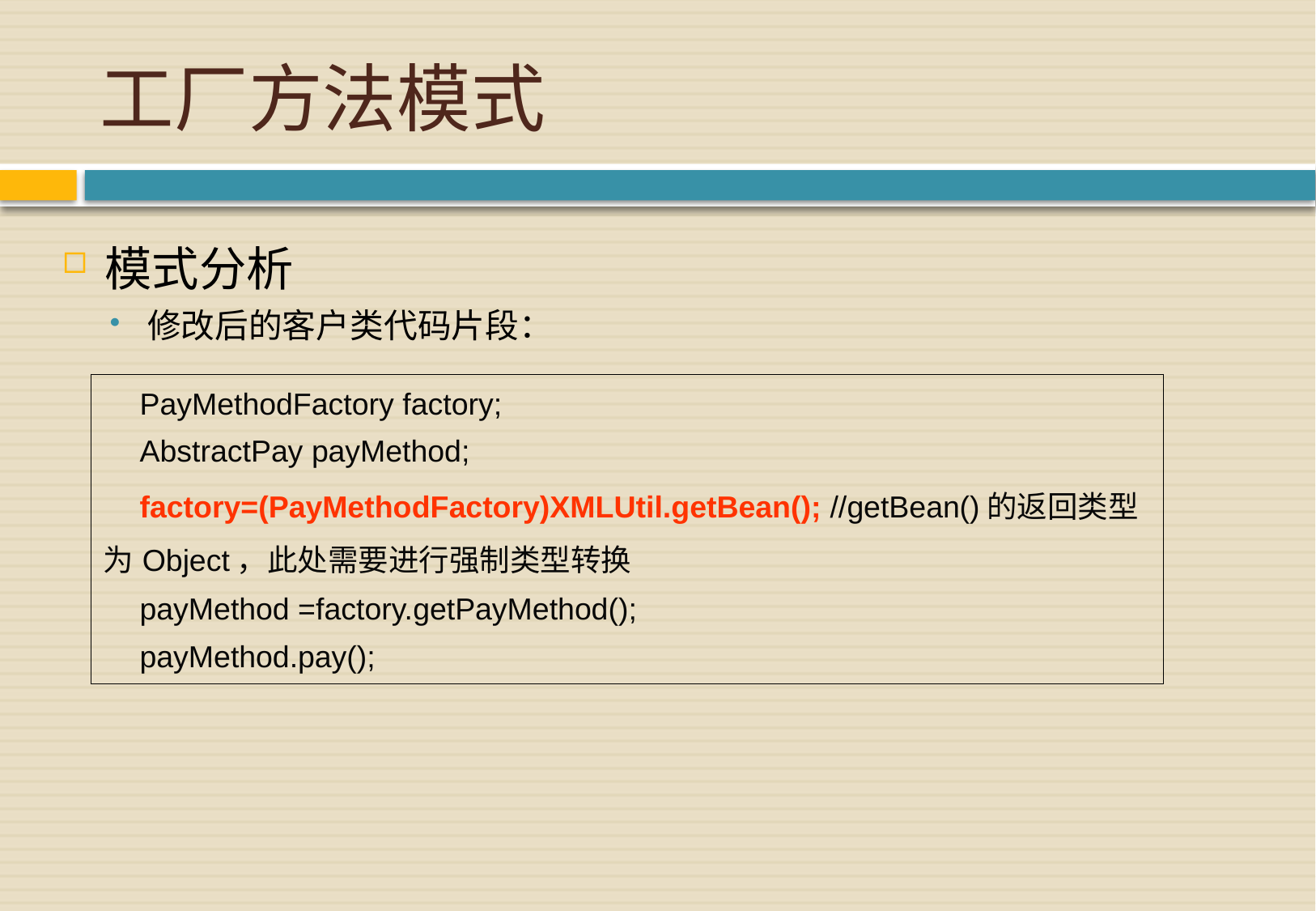

# 工厂方法模式
模式分析
修改后的客户类代码片段：
| PayMethodFactory factory; AbstractPay payMethod; factory=(PayMethodFactory)XMLUtil.getBean(); //getBean()的返回类型为Object，此处需要进行强制类型转换 payMethod =factory.getPayMethod(); payMethod.pay(); |
| --- |